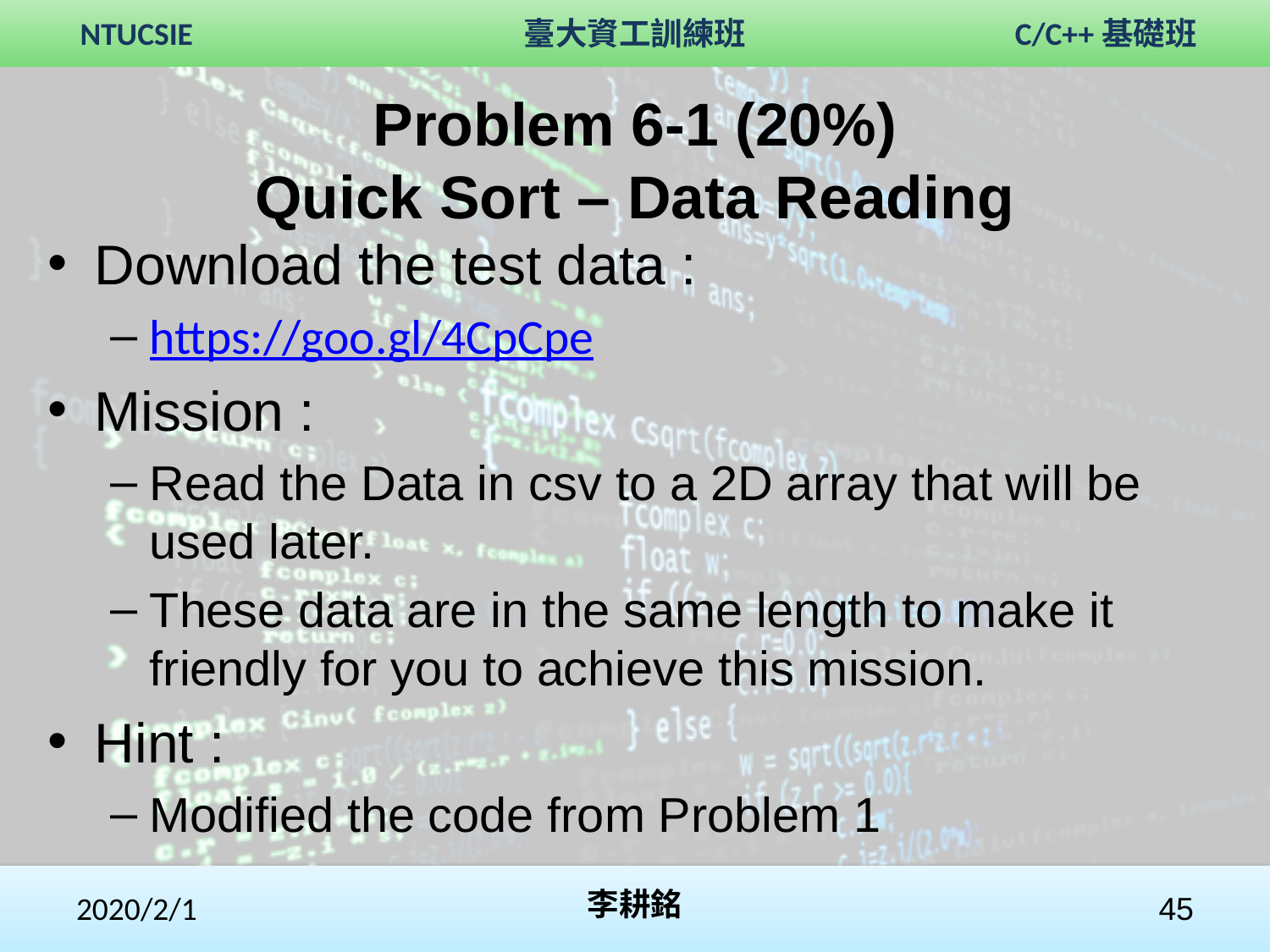

# Problem 6-1 (20%) Quick Sort – Data Reading
Download the test data :
https://goo.gl/4CpCpe
Mission :
Read the Data in csv to a 2D array that will be used later.
These data are in the same length to make it friendly for you to achieve this mission.
Hint :
Modified the code from Problem 1
2020/2/1
李耕銘
45